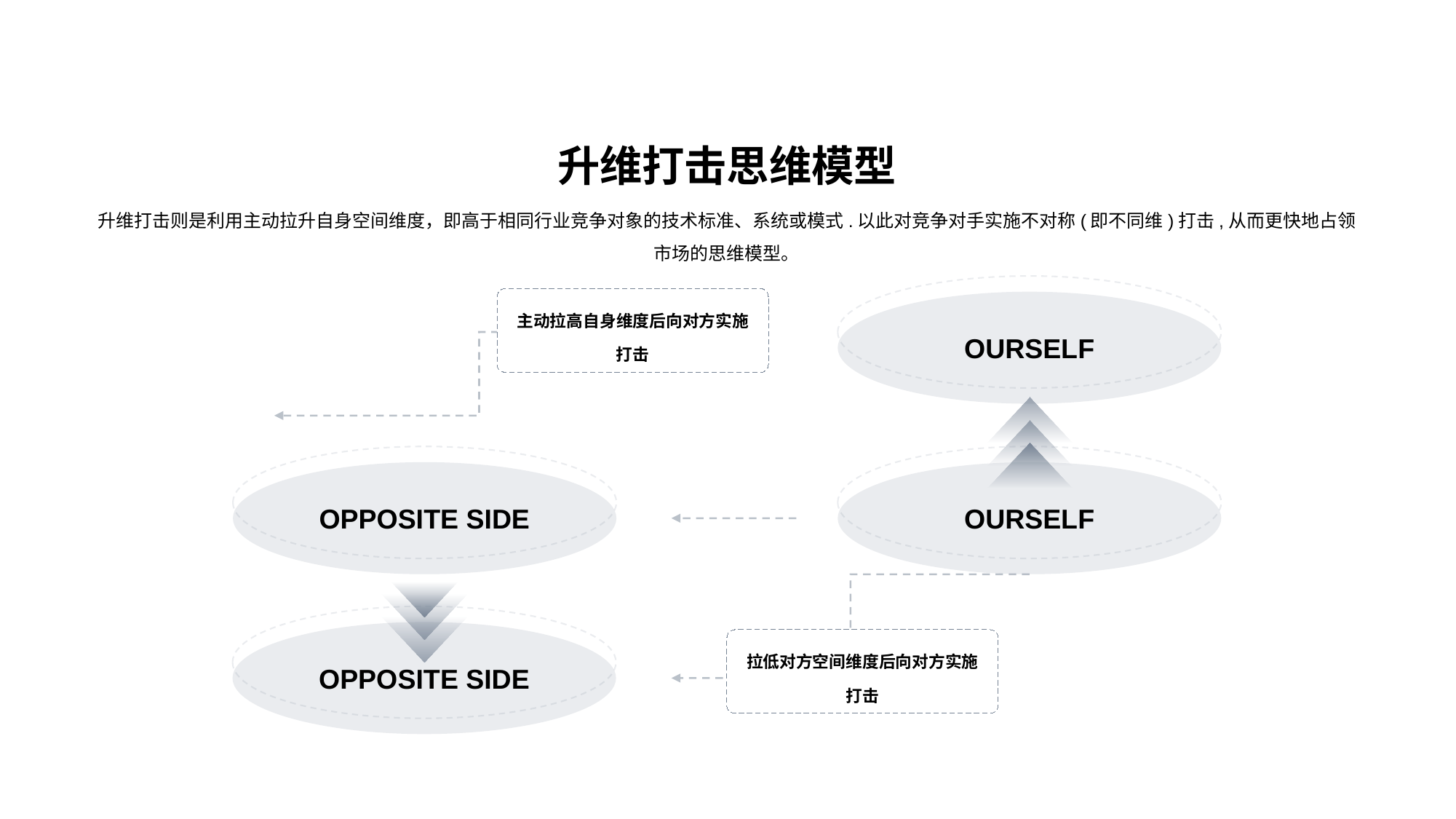

升维打击思维模型
升维打击则是利用主动拉升自身空间维度，即高于相同行业竞争对象的技术标准、系统或模式.以此对竞争对手实施不对称(即不同维)打击,从而更快地占领市场的思维模型。

OURSELF
主动拉高自身维度后向对方实施打击

OPPOSITE SIDE

OURSELF

OPPOSITE SIDE
拉低对方空间维度后向对方实施打击